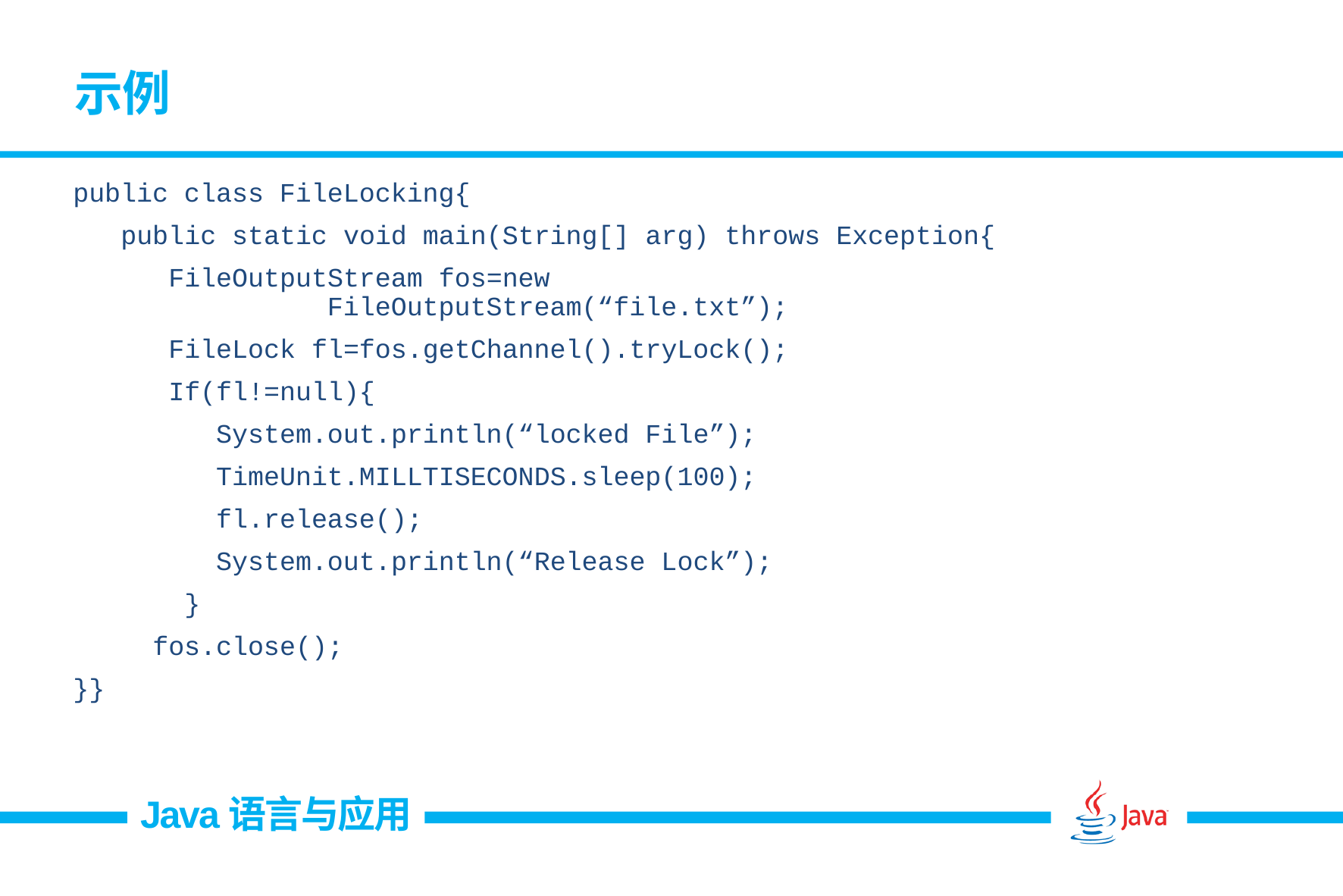

# 示例
public class FileLocking{
   public static void main(String[] arg) throws Exception{
      FileOutputStream fos=new
                FileOutputStream(“file.txt”);
      FileLock fl=fos.getChannel().tryLock();
      If(fl!=null){
         System.out.println(“locked File”);
         TimeUnit.MILLTISECONDS.sleep(100);
         fl.release();
         System.out.println(“Release Lock”);
       }
     fos.close();
}}

109